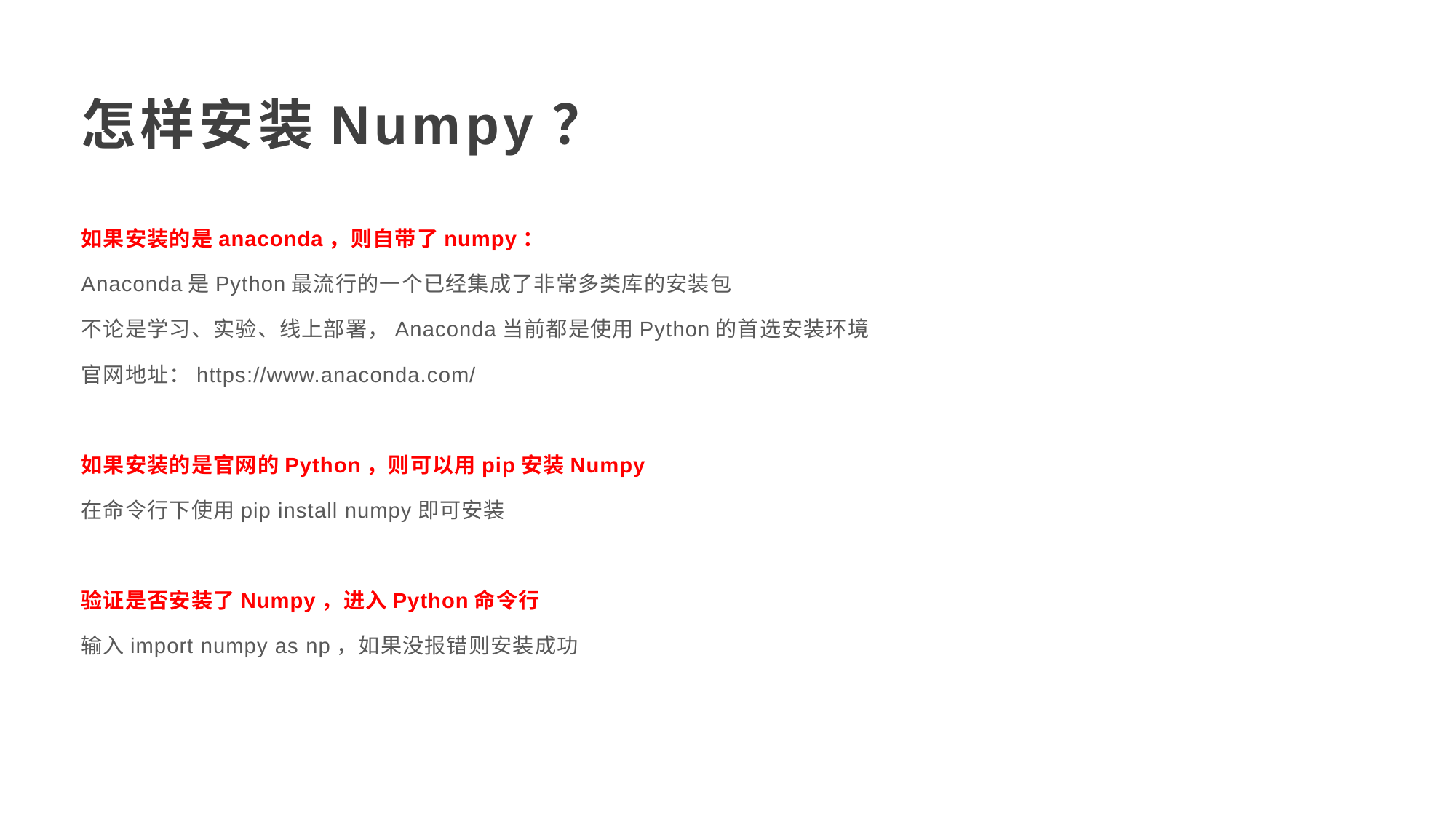

怎样安装Numpy？
如果安装的是anaconda，则自带了numpy：
Anaconda是Python最流行的一个已经集成了非常多类库的安装包
不论是学习、实验、线上部署，Anaconda当前都是使用Python的首选安装环境
官网地址：https://www.anaconda.com/

如果安装的是官网的Python，则可以用pip安装Numpy
在命令行下使用pip install numpy即可安装

验证是否安装了Numpy，进入Python命令行
输入import numpy as np，如果没报错则安装成功